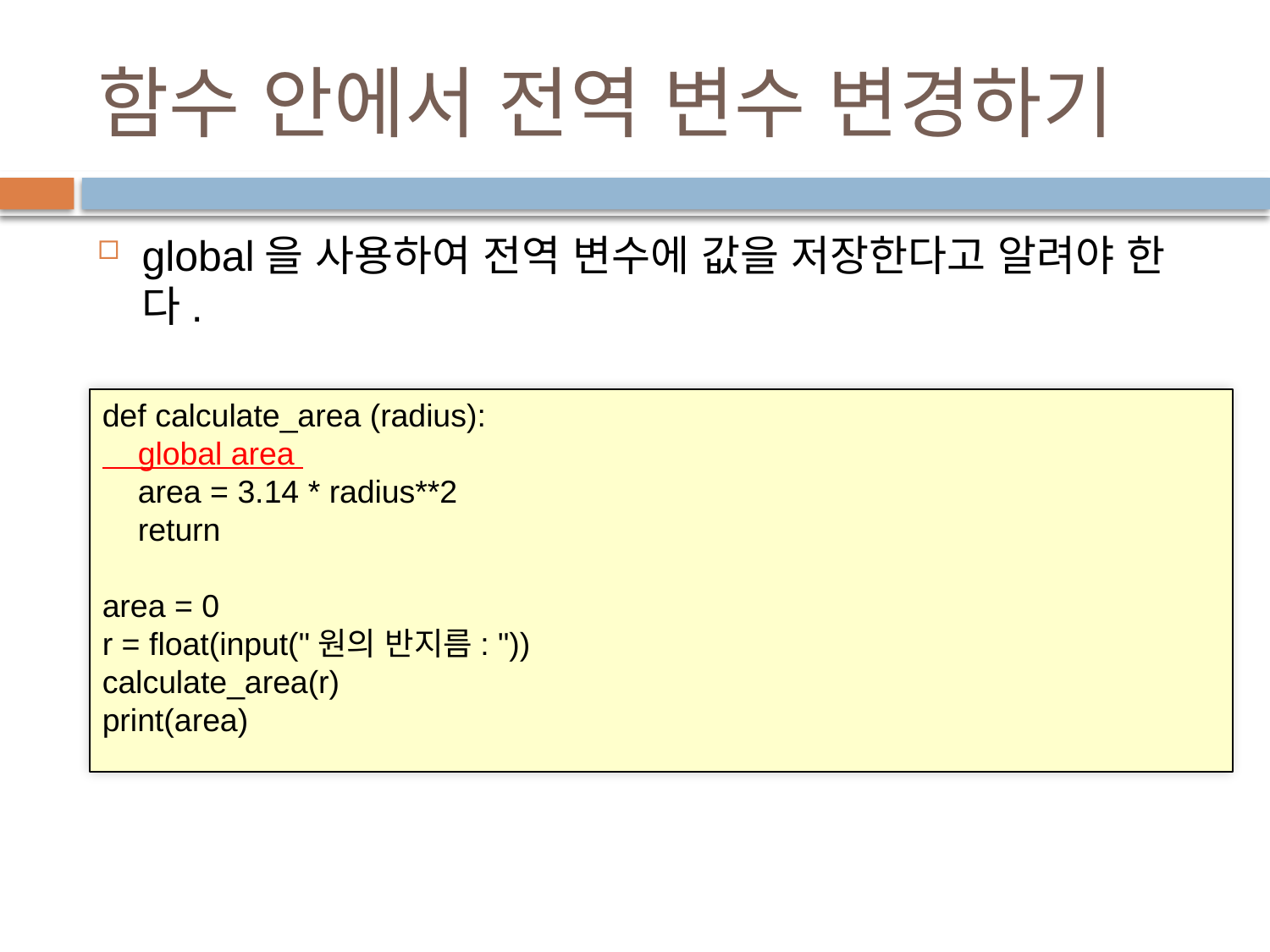

# 함수 안에서 전역 변수 변경하기
global을 사용하여 전역 변수에 값을 저장한다고 알려야 한다.
def calculate_area (radius):
    global area
    area = 3.14 * radius**2
    return

area = 0
r = float(input("원의 반지름: "))
calculate_area(r)
print(area)